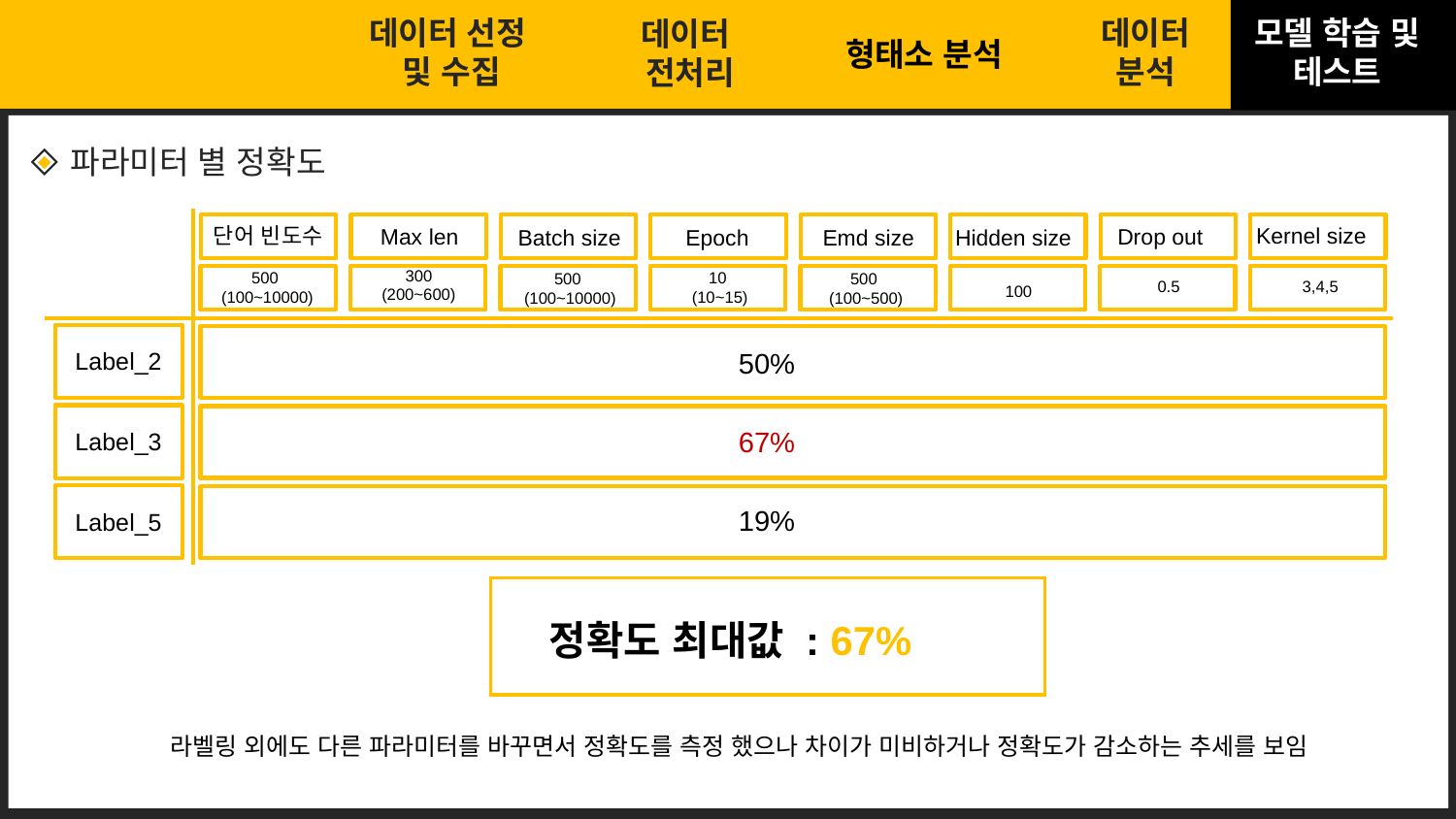

데이터 선정
및 수집
데이터 분석
모델 학습 및 테스트
데이터
전처리
형태소 분석

 파라미터 별 정확도

Kernel size
단어 빈도수
Drop out
Max len
Hidden size
Emd size
Batch size
Epoch
300
(200~600)
10
(10~15)
500
(100~10000)
500
(100~500)
500
(100~10000)

3,4,5
0.5
100

Label_2

50%

Label_3

67%

Label_5

19%

정확도 최대값 : 67%
라벨링 외에도 다른 파라미터를 바꾸면서 정확도를 측정 했으나 차이가 미비하거나 정확도가 감소하는 추세를 보임